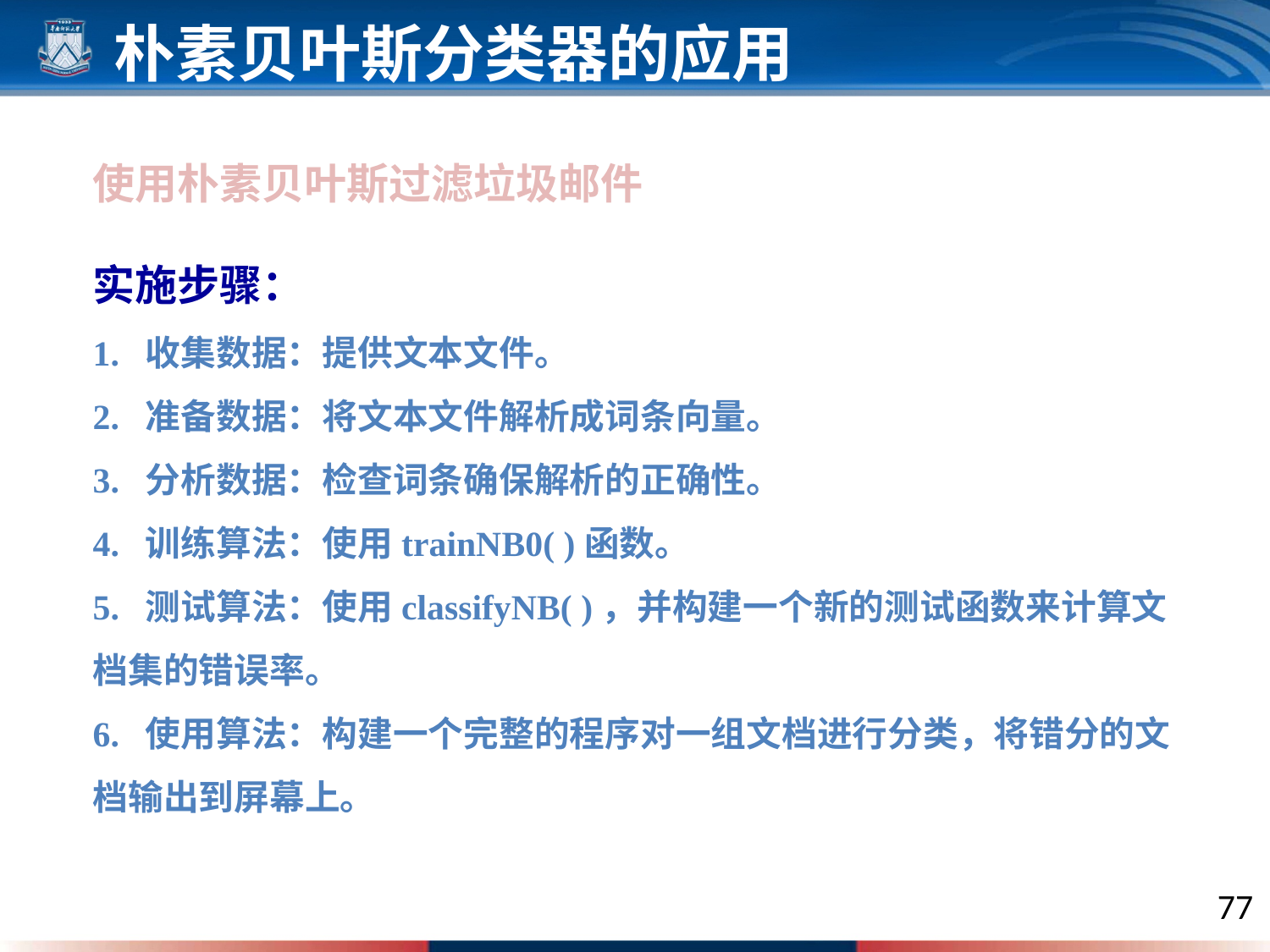

朴素贝叶斯分类器的应用
使用朴素贝叶斯过滤垃圾邮件
实施步骤：
1.  收集数据：提供文本文件。
2.  准备数据：将文本文件解析成词条向量。
3.  分析数据：检查词条确保解析的正确性。
4.  训练算法：使用trainNB0( )函数。
5.  测试算法：使用classifyNB( )，并构建一个新的测试函数来计算文档集的错误率。
6.  使用算法：构建一个完整的程序对一组文档进行分类，将错分的文档输出到屏幕上。